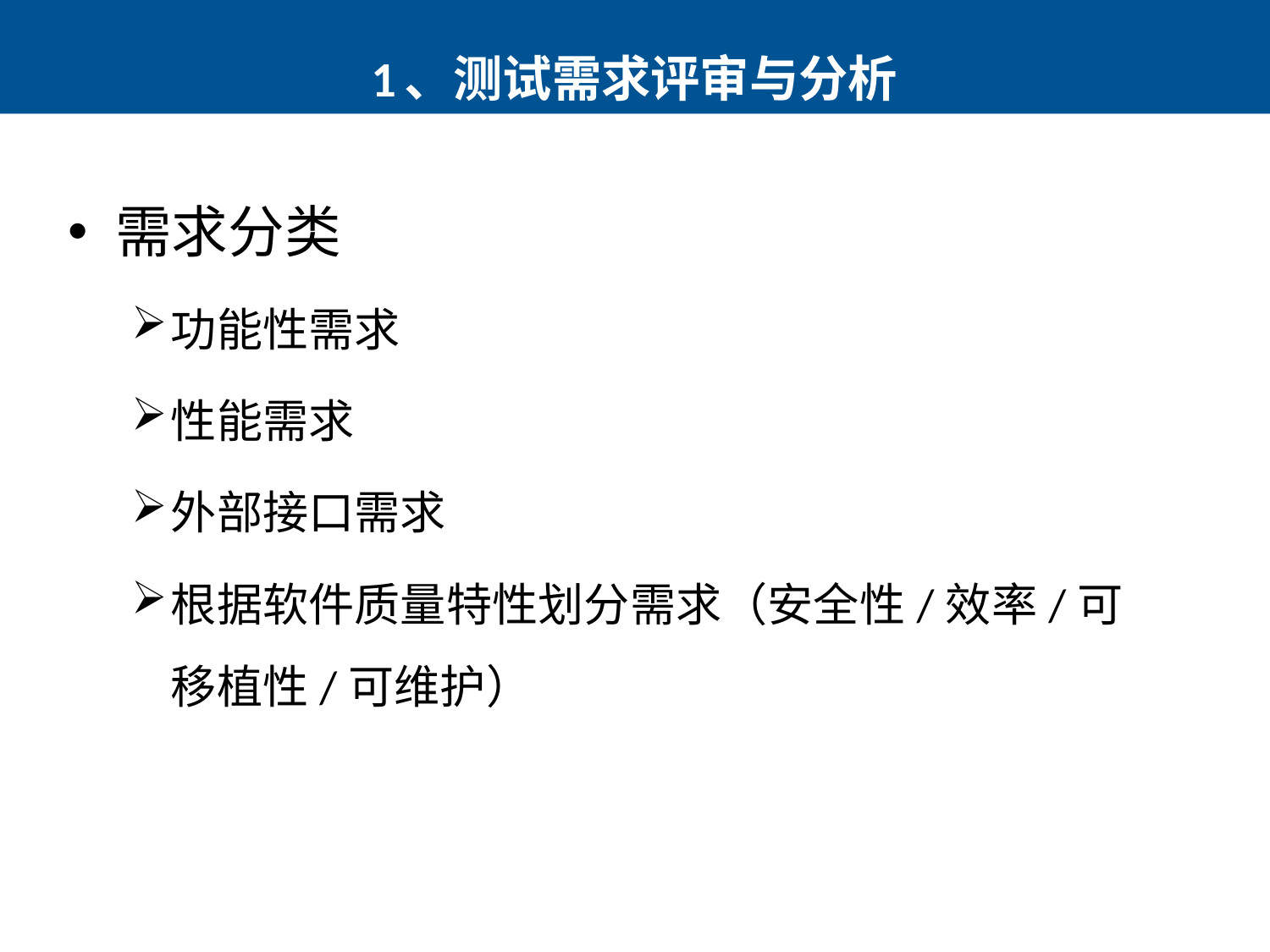

# 1、测试需求评审与分析
需求分类
功能性需求
性能需求
外部接口需求
根据软件质量特性划分需求（安全性/效率/可移植性/可维护）